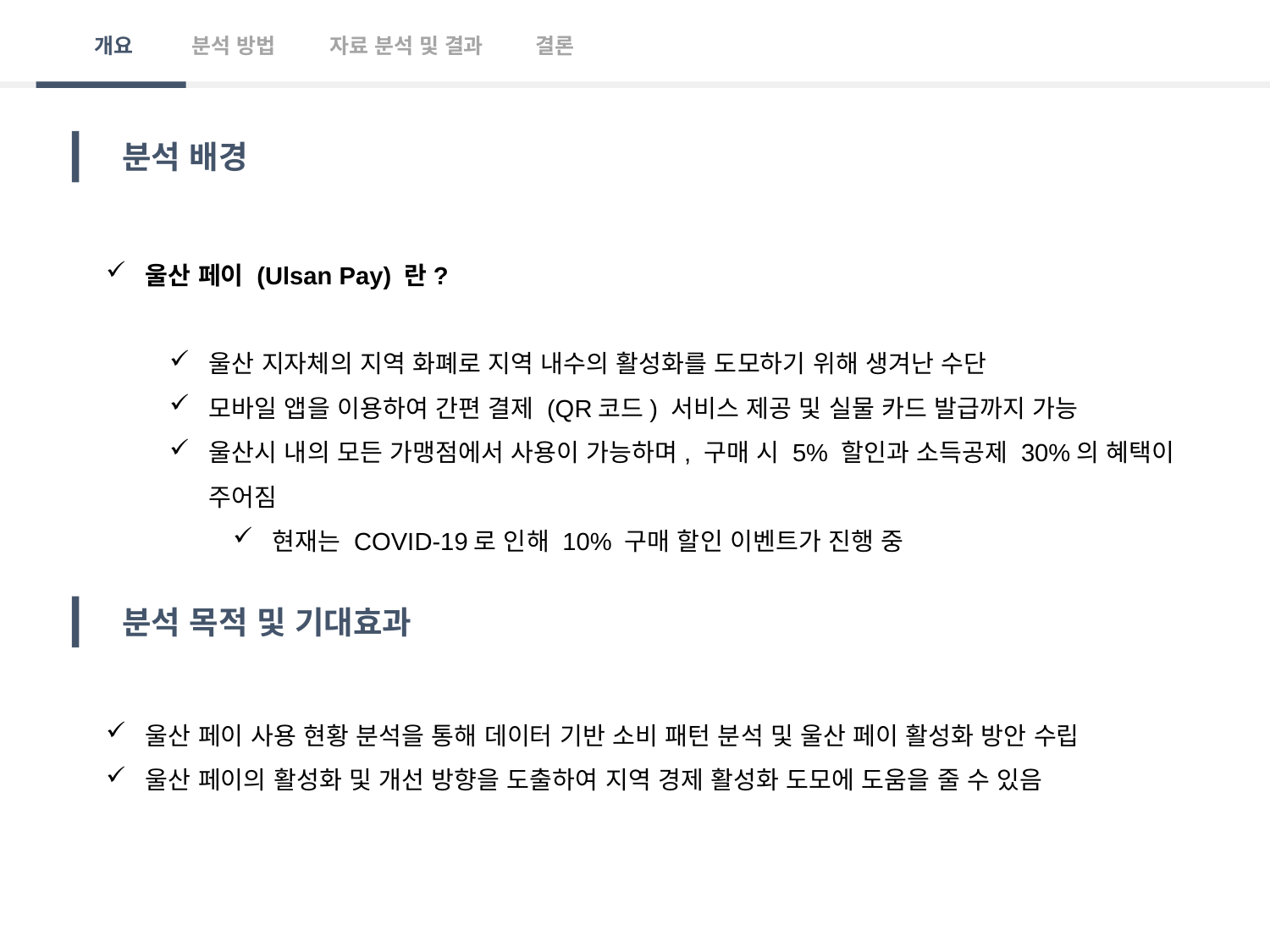

개요
분석 방법
자료 분석 및 결과
결론

 분석 배경

울산 페이 (Ulsan Pay) 란?

울산 지자체의 지역 화폐로 지역 내수의 활성화를 도모하기 위해 생겨난 수단
모바일 앱을 이용하여 간편 결제 (QR코드) 서비스 제공 및 실물 카드 발급까지 가능
울산시 내의 모든 가맹점에서 사용이 가능하며, 구매 시 5% 할인과 소득공제 30%의 혜택이 주어짐
현재는 COVID-19로 인해 10% 구매 할인 이벤트가 진행 중
 분석 목적 및 기대효과

울산 페이 사용 현황 분석을 통해 데이터 기반 소비 패턴 분석 및 울산 페이 활성화 방안 수립
울산 페이의 활성화 및 개선 방향을 도출하여 지역 경제 활성화 도모에 도움을 줄 수 있음